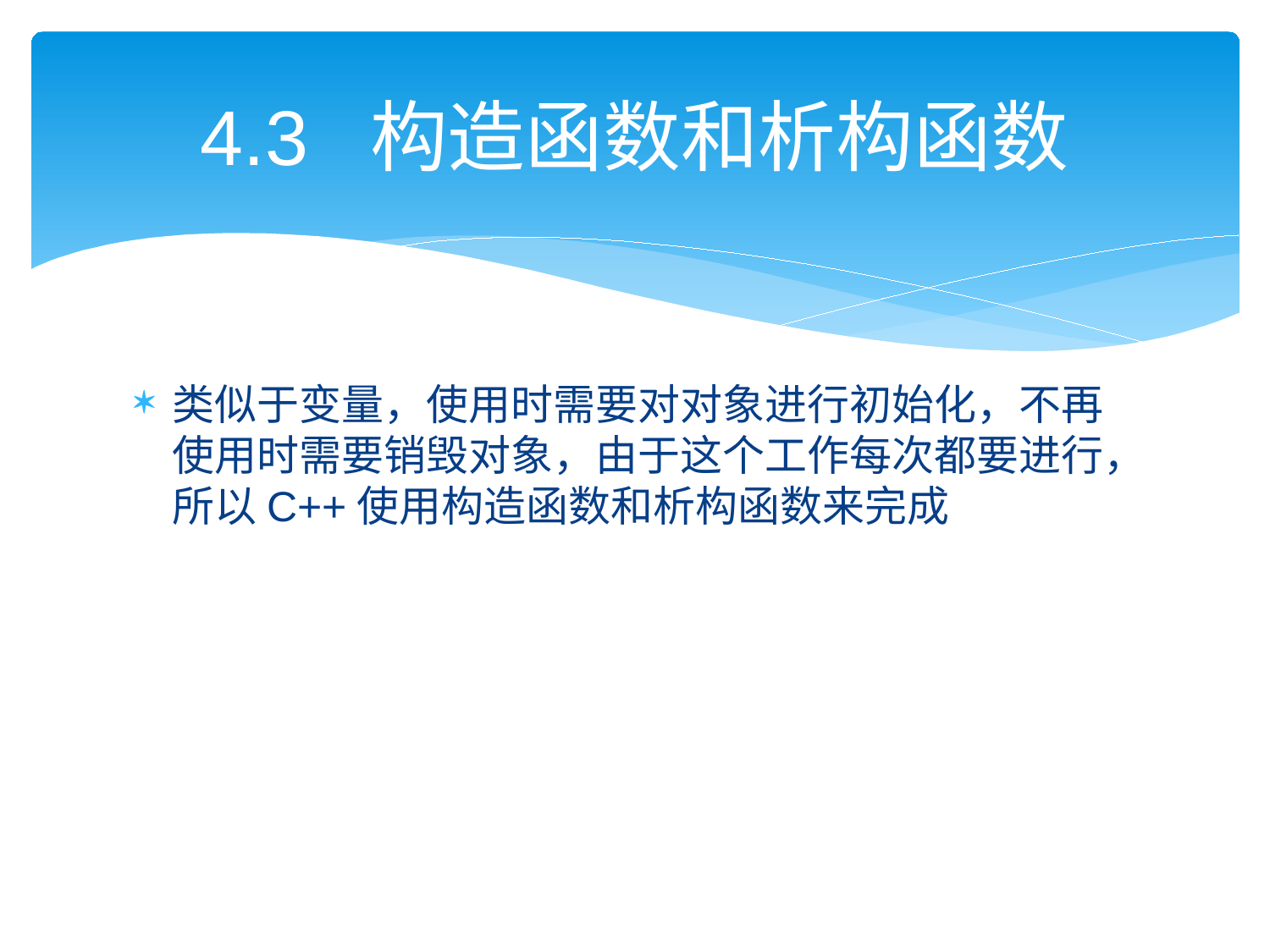

# 4.3  构造函数和析构函数
类似于变量，使用时需要对对象进行初始化，不再使用时需要销毁对象，由于这个工作每次都要进行，所以C++使用构造函数和析构函数来完成